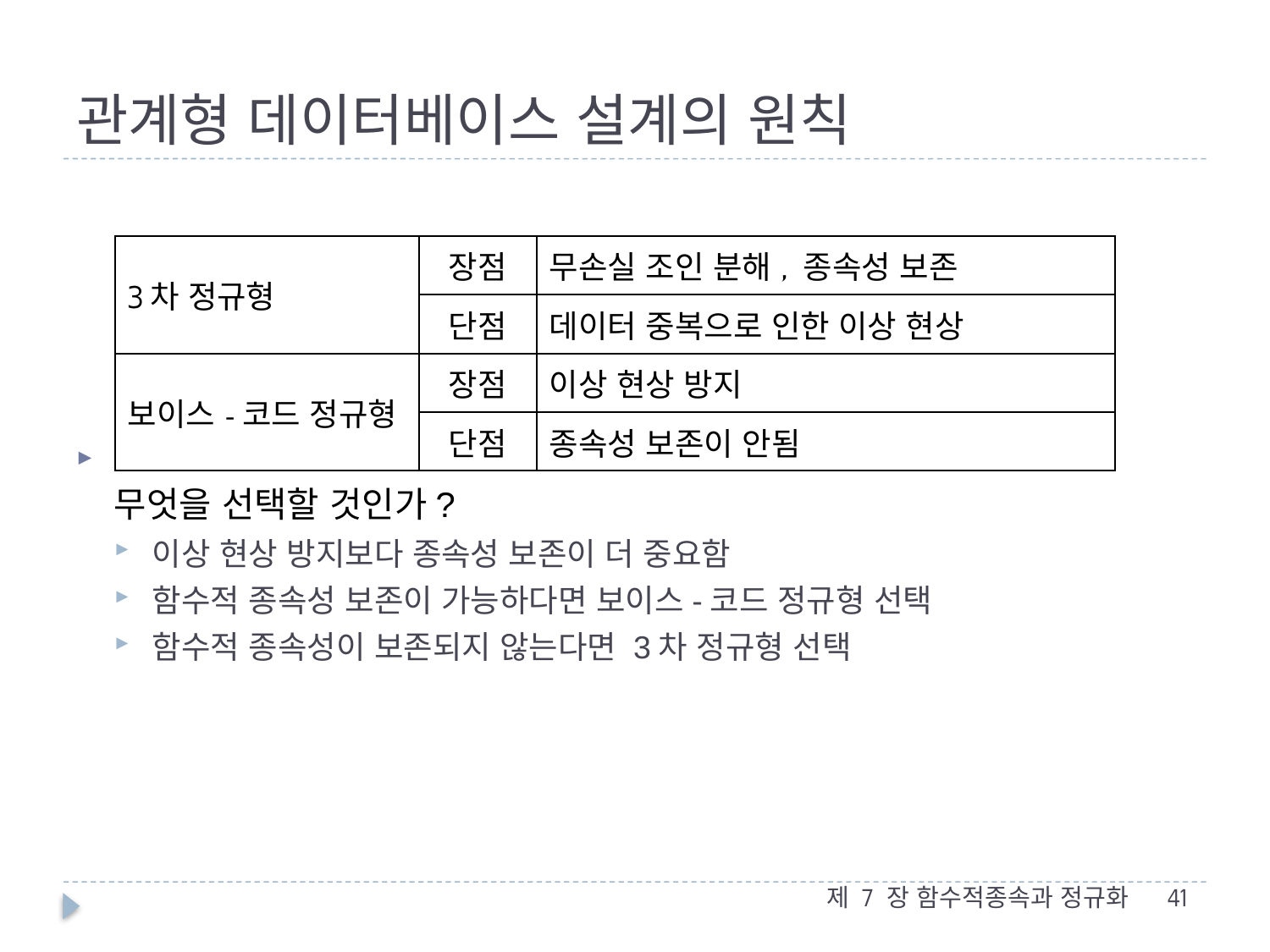

# 관계형 데이터베이스 설계의 원칙

무엇을 선택할 것인가?
이상 현상 방지보다 종속성 보존이 더 중요함
함수적 종속성 보존이 가능하다면 보이스-코드 정규형 선택
함수적 종속성이 보존되지 않는다면 3차 정규형 선택
| 3차 정규형 | 장점 | 무손실 조인 분해, 종속성 보존 |
| --- | --- | --- |
|  | 단점 | 데이터 중복으로 인한 이상 현상 |
| 보이스-코드 정규형 | 장점 | 이상 현상 방지 |
|  | 단점 | 종속성 보존이 안됨 |
제 7 장 함수적종속과 정규화
41